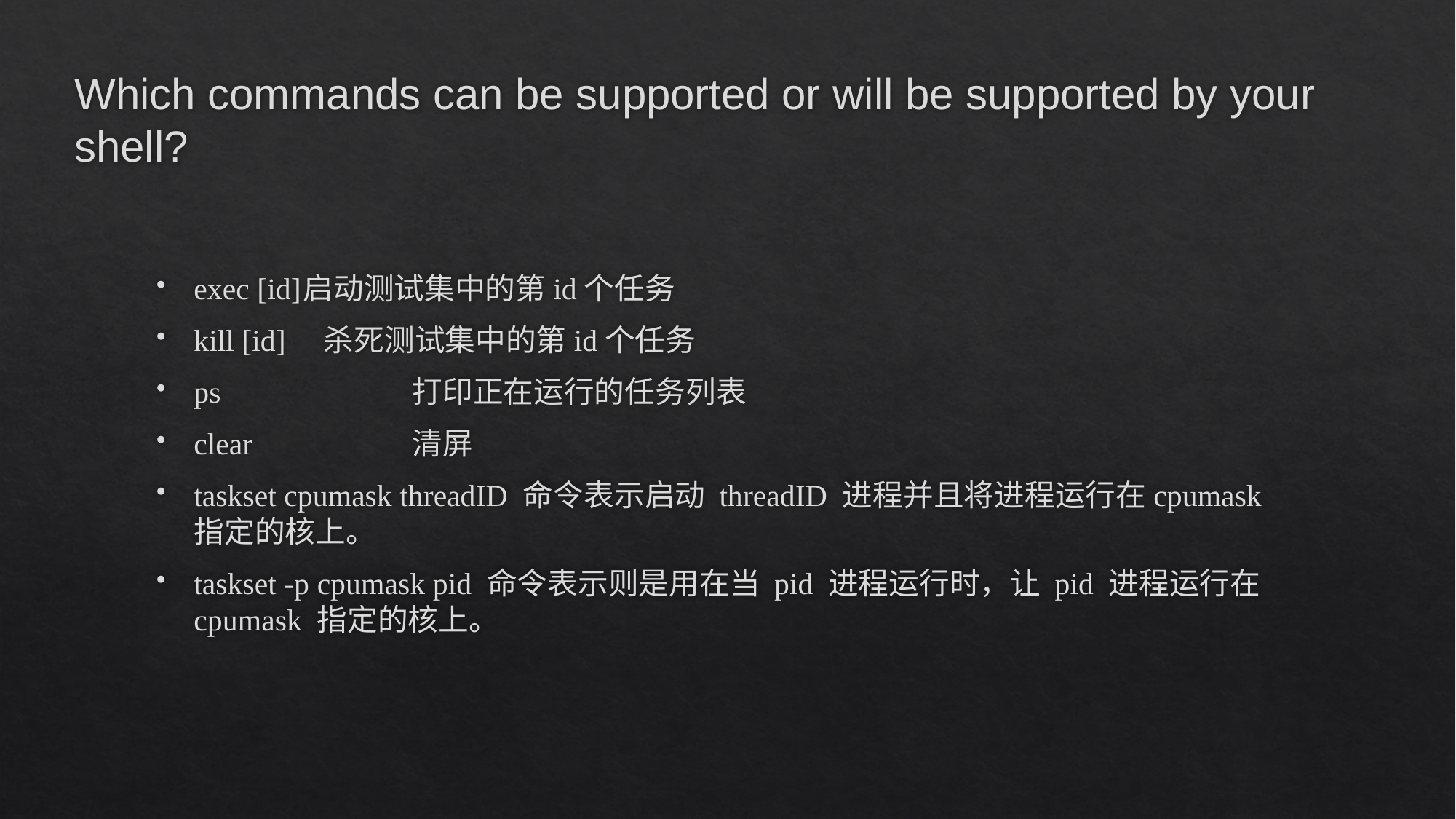

# Which commands can be supported or will be supported by your shell?
exec [id]	启动测试集中的第id个任务
kill [id]    杀死测试集中的第id个任务
ps		打印正在运行的任务列表
clear		清屏
taskset cpumask threadID 命令表示启动 threadID 进程并且将进程运行在cpumask 指定的核上。
taskset -p cpumask pid 命令表示则是用在当 pid 进程运行时，让 pid 进程运行在 cpumask 指定的核上。